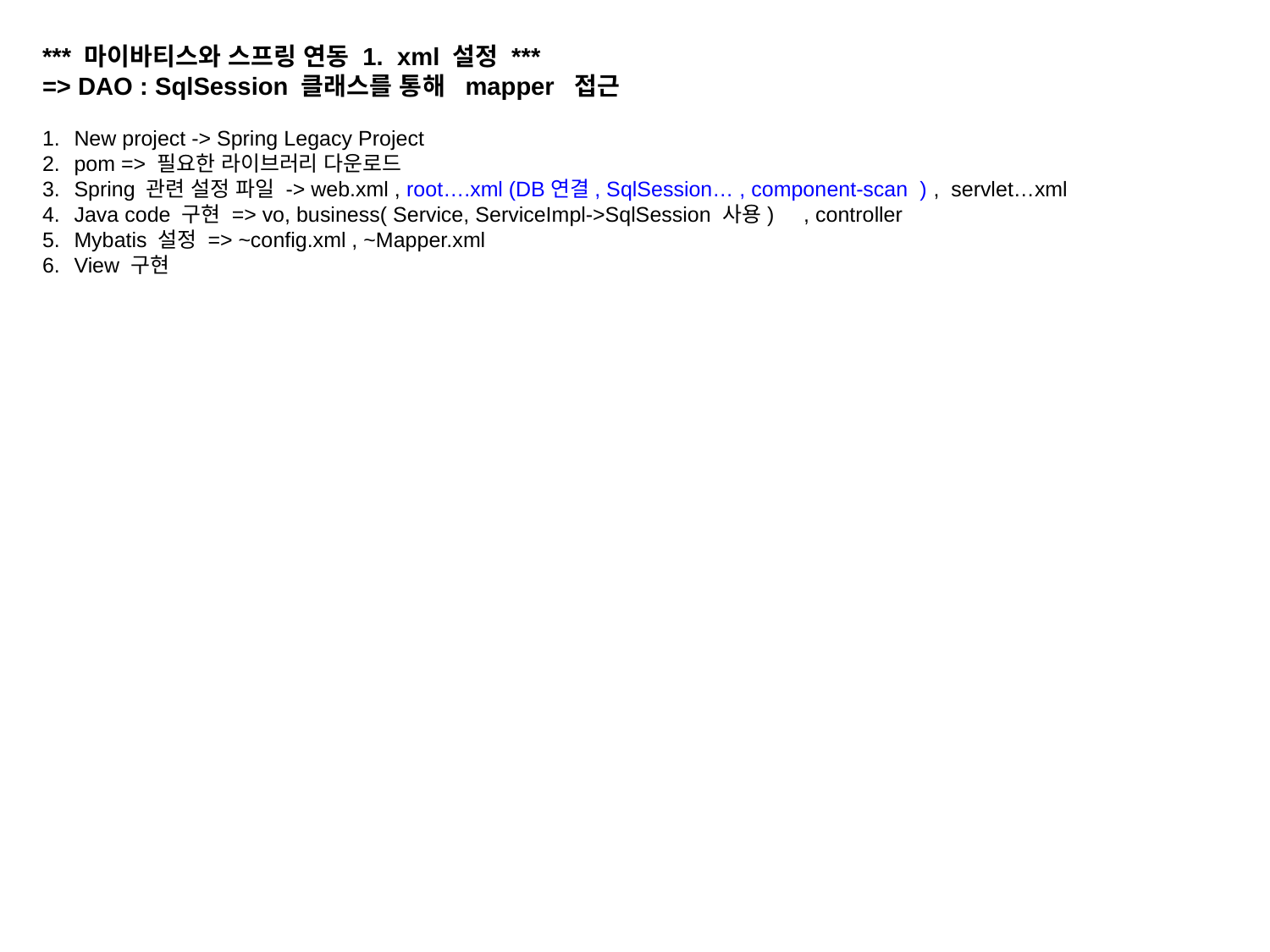

*** 마이바티스와 스프링 연동 1.  xml 설정 ***
=> DAO : SqlSession 클래스를 통해  mapper  접근

New project -> Spring Legacy Project
pom => 필요한 라이브러리 다운로드
Spring 관련 설정 파일 -> web.xml , root….xml (DB연결, SqlSession… , component-scan  ) ,  servlet…xml
Java code 구현 => vo, business( Service, ServiceImpl->SqlSession 사용)     , controller
Mybatis 설정 => ~config.xml , ~Mapper.xml
View 구현